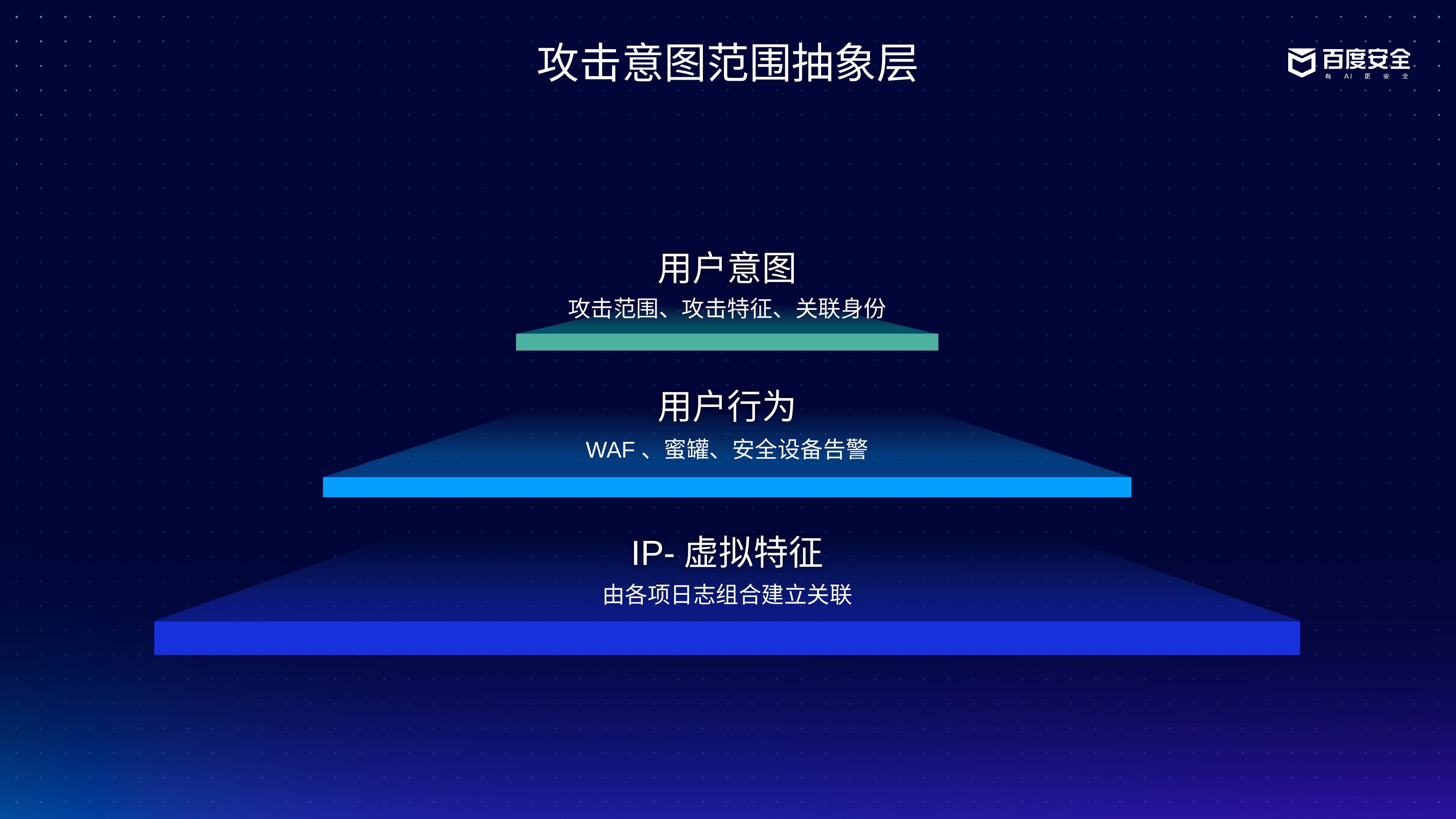

攻击意图范围抽象层
用户意图
攻击范围、攻击特征、关联身份

用户行为

WAF、蜜罐、安全设备告警
IP-虚拟特征

由各项日志组合建立关联